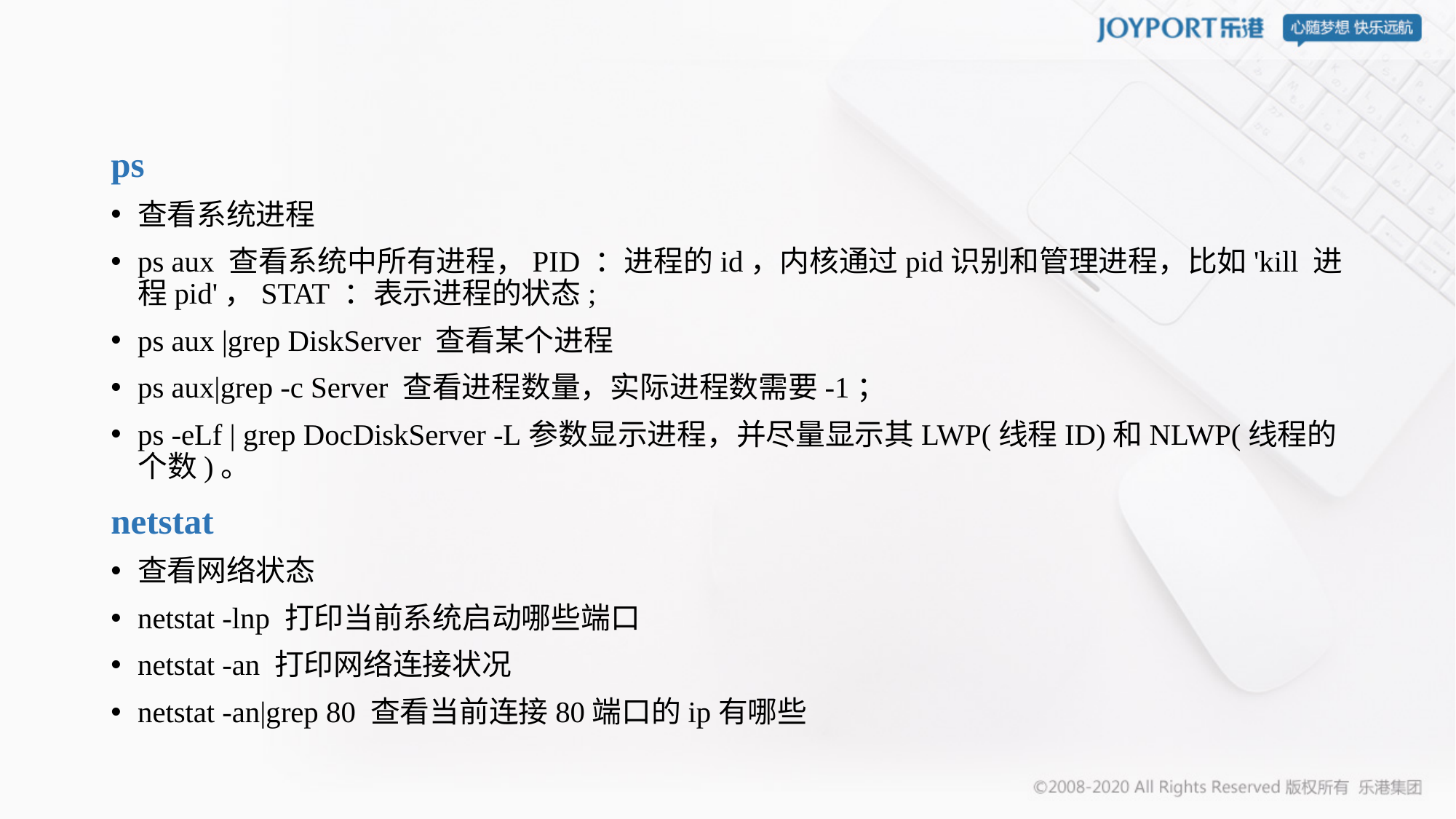

ps
查看系统进程
ps aux 查看系统中所有进程，PID ：进程的id，内核通过pid识别和管理进程，比如'kill 进程pid'，STAT ：表示进程的状态;
ps aux |grep DiskServer 查看某个进程
ps aux|grep -c Server 查看进程数量，实际进程数需要-1；
ps -eLf | grep DocDiskServer -L参数显示进程，并尽量显示其LWP(线程ID)和NLWP(线程的个数)。
netstat
查看网络状态
netstat -lnp 打印当前系统启动哪些端口
netstat -an 打印网络连接状况
netstat -an|grep 80 查看当前连接80端口的ip有哪些